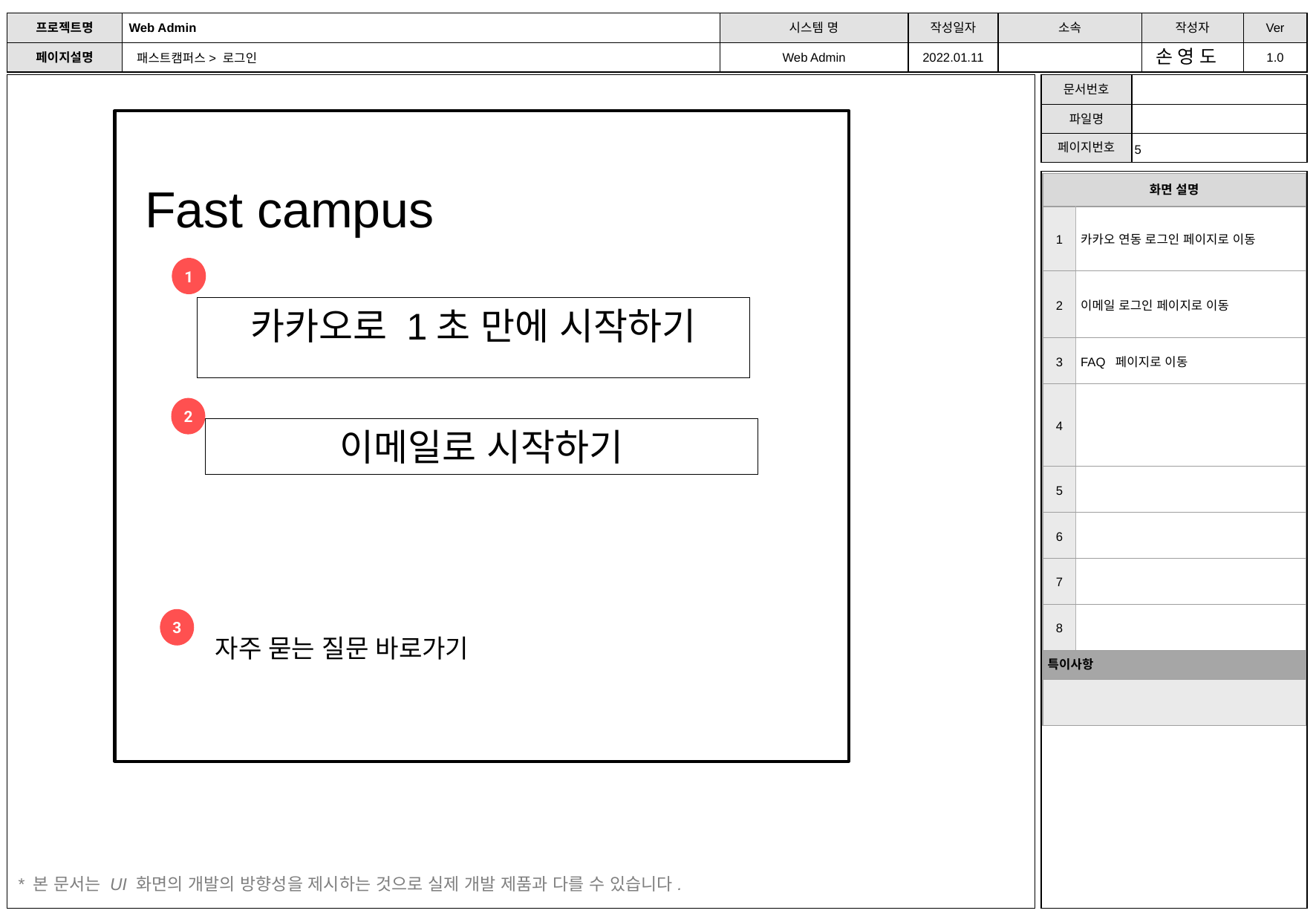

손 영 도
패스트캠퍼스> 로그인

Fast campus
| 화면 설명 |  |
| --- | --- |
| 1 | 카카오 연동 로그인 페이지로 이동 |
| 2 | 이메일 로그인 페이지로 이동 |
| 3 | FAQ 페이지로 이동 |
| 4 |  |
| 5 |  |
| 6 |  |
| 7 |  |
| 8 |  |
| 특이사항 |  |
|  |  |
1
카카오로 1초 만에 시작하기

2
이메일로 시작하기
3
자주 묻는 질문 바로가기
* 본 문서는 UI 화면의 개발의 방향성을 제시하는 것으로 실제 개발 제품과 다를 수 있습니다.